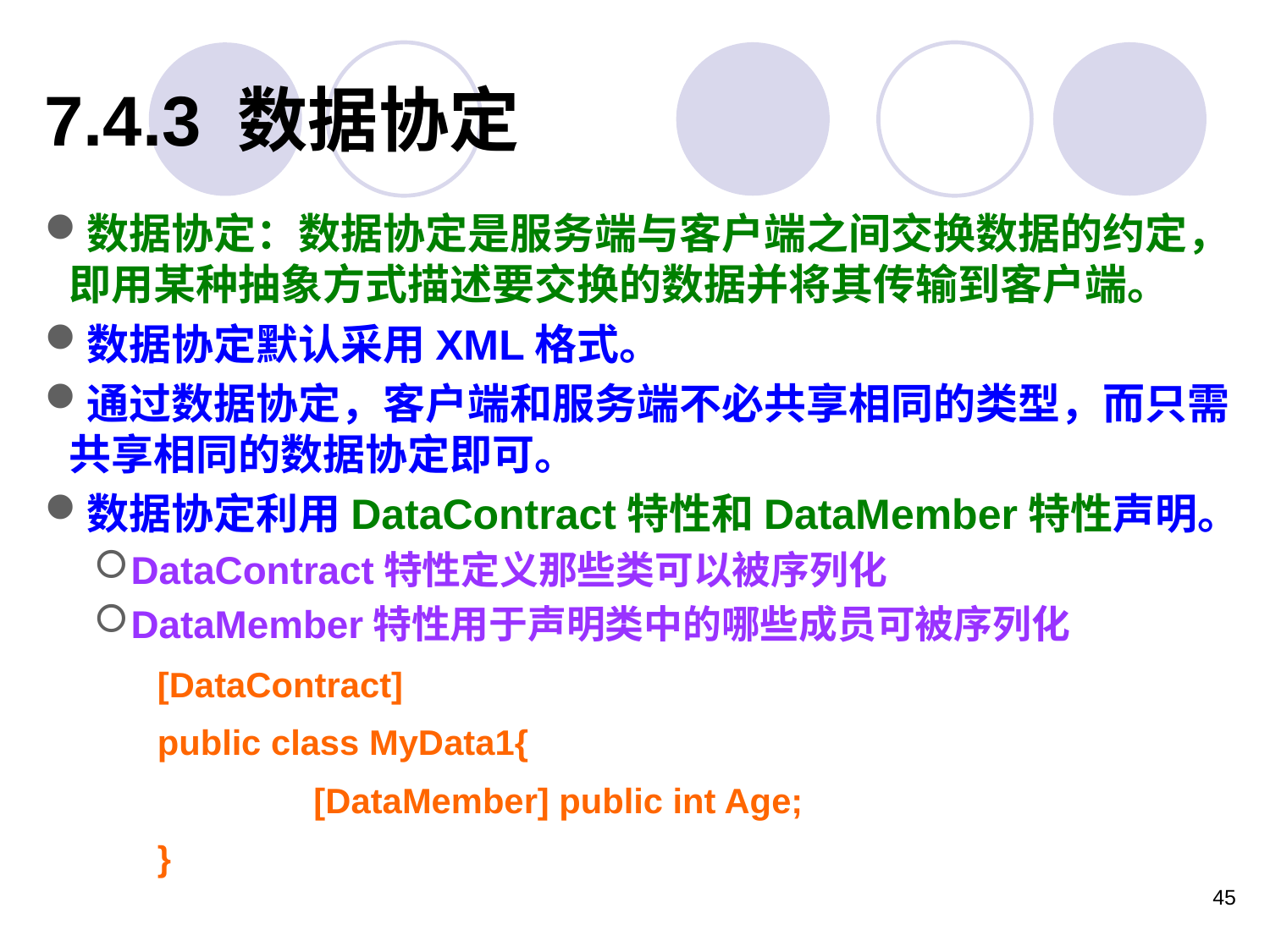

# 7.4.3 数据协定
数据协定：数据协定是服务端与客户端之间交换数据的约定，即用某种抽象方式描述要交换的数据并将其传输到客户端。
数据协定默认采用XML格式。
通过数据协定，客户端和服务端不必共享相同的类型，而只需共享相同的数据协定即可。
数据协定利用DataContract特性和DataMember特性声明。
DataContract特性定义那些类可以被序列化
DataMember特性用于声明类中的哪些成员可被序列化
[DataContract]
public class MyData1{
	   [DataMember] public int Age;
}

45